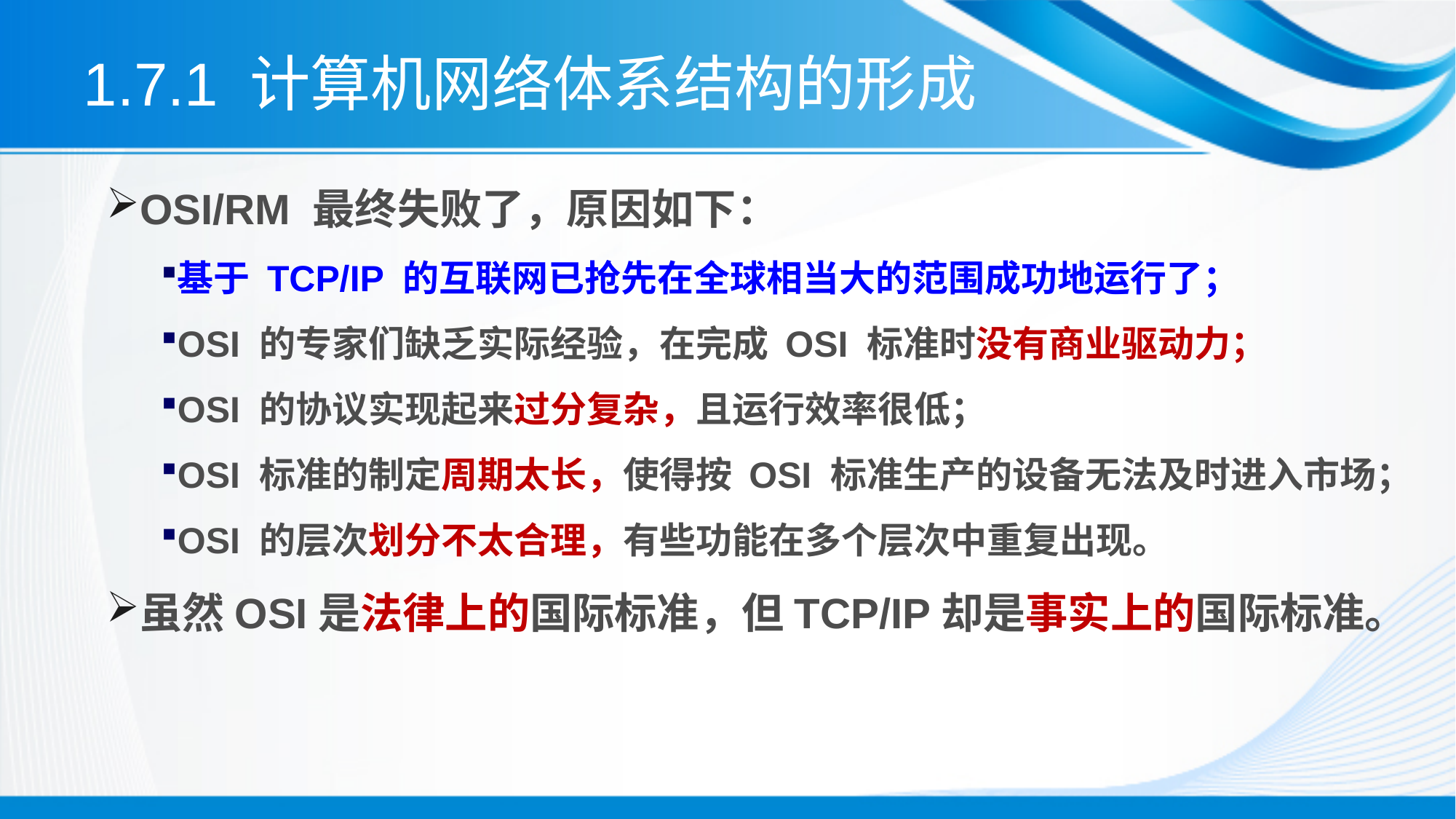

# 1.7.1 计算机网络体系结构的形成
OSI/RM 最终失败了，原因如下：
基于 TCP/IP 的互联网已抢先在全球相当大的范围成功地运行了；
OSI 的专家们缺乏实际经验，在完成 OSI 标准时没有商业驱动力；
OSI 的协议实现起来过分复杂，且运行效率很低；
OSI 标准的制定周期太长，使得按 OSI 标准生产的设备无法及时进入市场；
OSI 的层次划分不太合理，有些功能在多个层次中重复出现。
虽然OSI是法律上的国际标准，但TCP/IP却是事实上的国际标准。